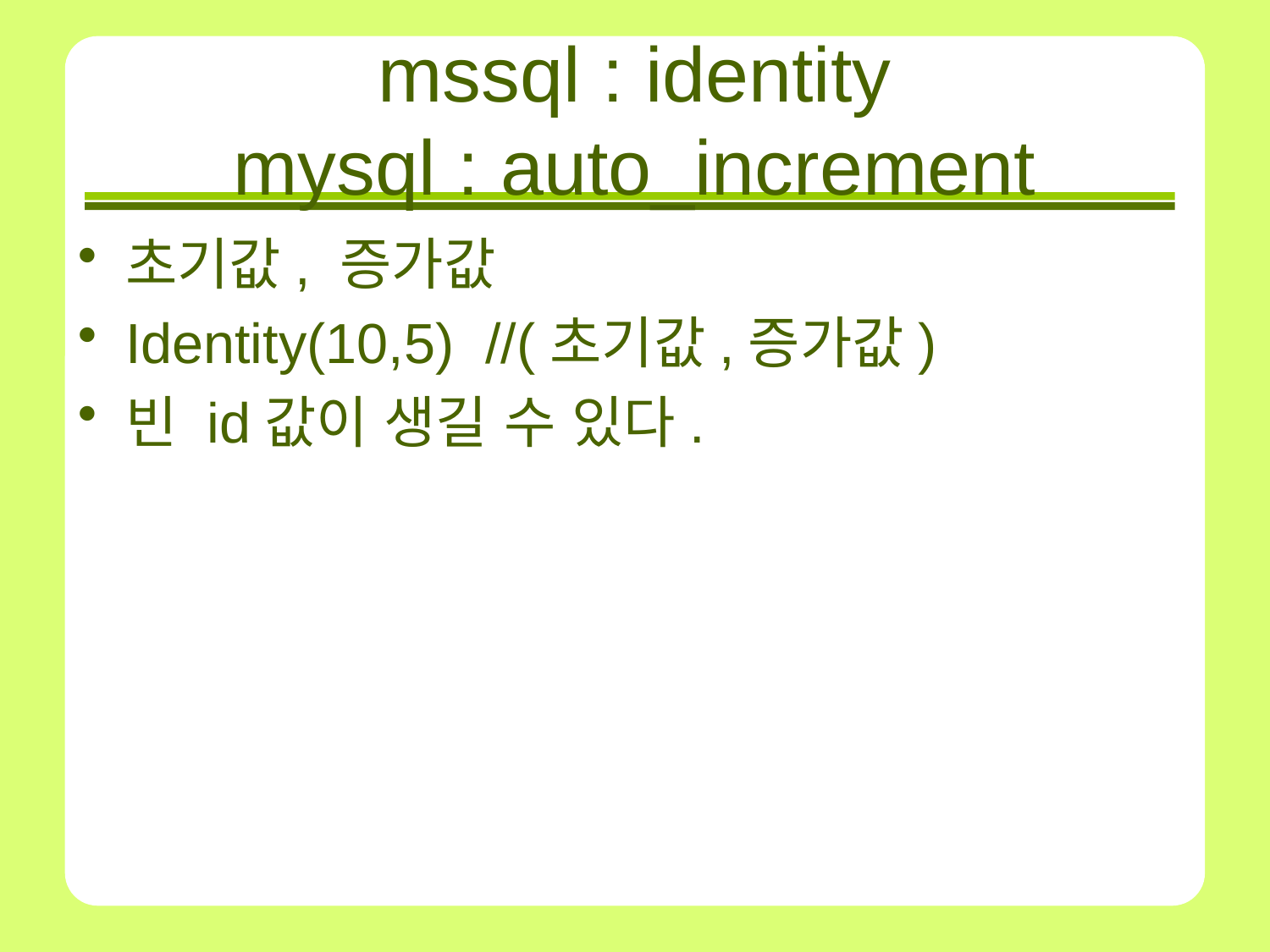

# mssql : identity mysql : auto_increment
초기값, 증가값
Identity(10,5)  //(초기값,증가값)
빈 id값이 생길 수 있다.